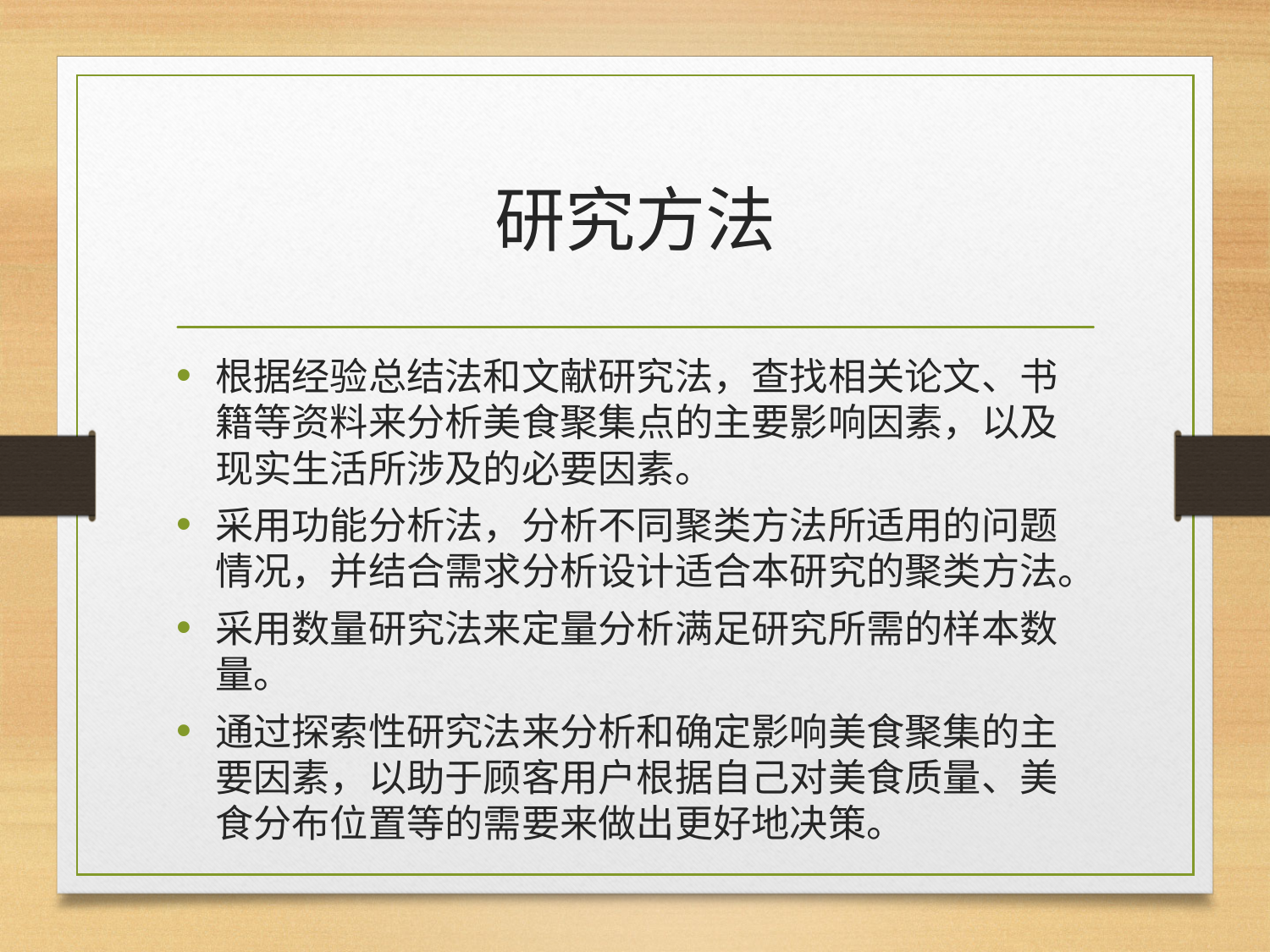

# 研究方法
根据经验总结法和文献研究法，查找相关论文、书籍等资料来分析美食聚集点的主要影响因素，以及现实生活所涉及的必要因素。
采用功能分析法，分析不同聚类方法所适用的问题情况，并结合需求分析设计适合本研究的聚类方法。
采用数量研究法来定量分析满足研究所需的样本数量。
通过探索性研究法来分析和确定影响美食聚集的主要因素，以助于顾客用户根据自己对美食质量、美食分布位置等的需要来做出更好地决策。